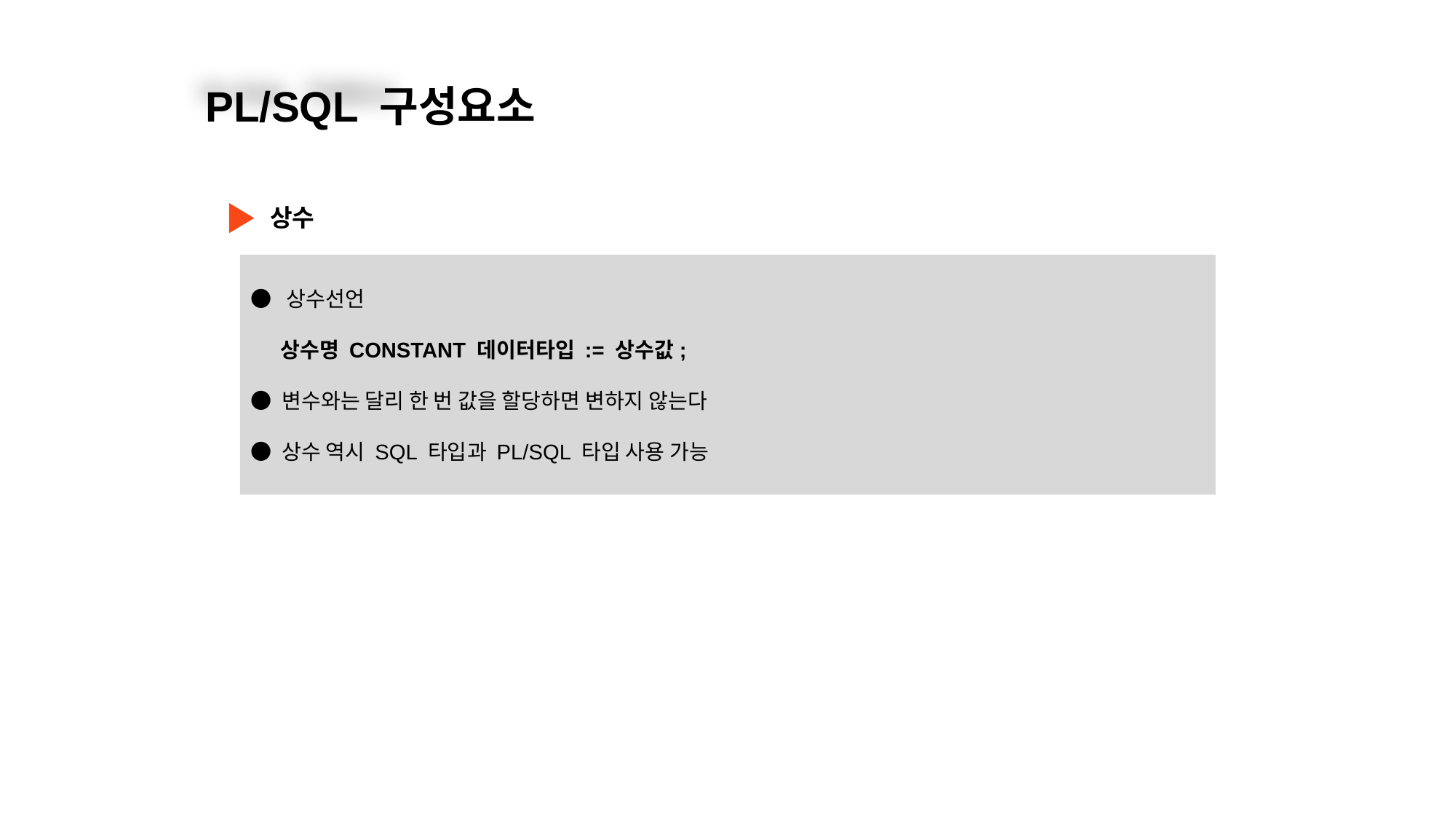

PL/SQL 구성요소

상수

●  상수선언

     상수명 CONSTANT 데이터타입 := 상수값;

● 변수와는 달리 한 번 값을 할당하면 변하지 않는다

● 상수 역시 SQL 타입과 PL/SQL 타입 사용 가능